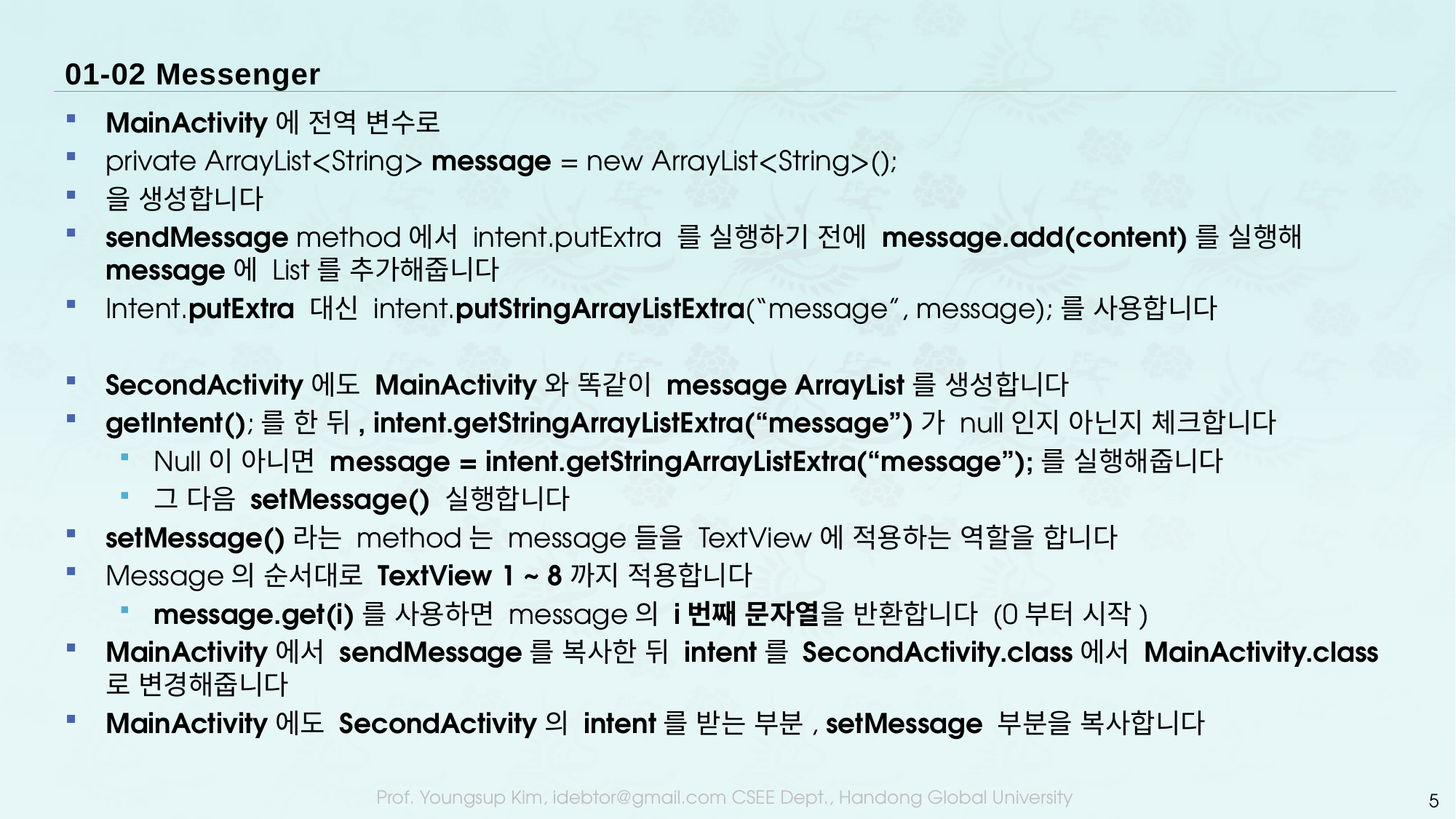

# 01-02 Messenger
MainActivity에 전역 변수로
private ArrayList<String> message = new ArrayList<String>();
을 생성합니다
sendMessage method에서 intent.putExtra 를 실행하기 전에 message.add(content)를 실행해 message에 List를 추가해줍니다
Intent.putExtra 대신 intent.putStringArrayListExtra(“message”, message);를 사용합니다

SecondActivity에도 MainActivity와 똑같이 message ArrayList를 생성합니다
getIntent();를 한 뒤, intent.getStringArrayListExtra(“message”)가 null인지 아닌지 체크합니다
Null이 아니면 message = intent.getStringArrayListExtra(“message”);를 실행해줍니다
그 다음 setMessage() 실행합니다
setMessage()라는 method는 message들을 TextView에 적용하는 역할을 합니다
Message의 순서대로 TextView 1 ~ 8까지 적용합니다
message.get(i)를 사용하면 message의 i번째 문자열을 반환합니다 (0부터 시작)
MainActivity에서 sendMessage를 복사한 뒤 intent를 SecondActivity.class에서 MainActivity.class로 변경해줍니다
MainActivity에도 SecondActivity의 intent를 받는 부분, setMessage 부분을 복사합니다
5